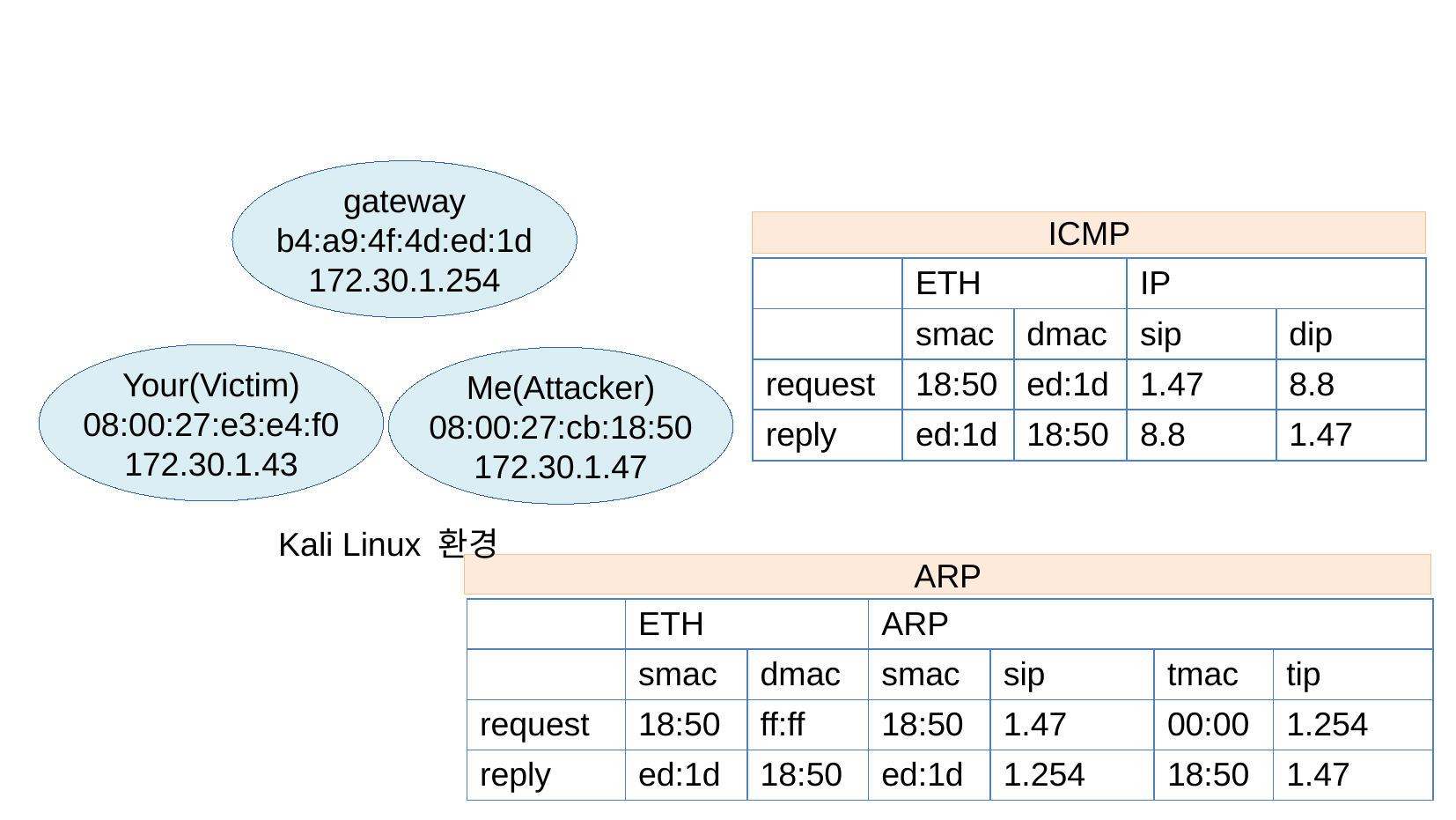

gateway
b4:a9:4f:4d:ed:1d
172.30.1.254
ICMP
|  | ETH |  | IP |  |
| --- | --- | --- | --- | --- |
|  | smac | dmac | sip | dip |
| request | 18:50 | ed:1d | 1.47 | 8.8 |
| reply | ed:1d | 18:50 | 8.8 | 1.47 |
Your(Victim)
08:00:27:e3:e4:f0
172.30.1.43
Me(Attacker)
08:00:27:cb:18:50
172.30.1.47
Kali Linux 환경
ARP
|  | ETH |  | ARP |  |  |  |
| --- | --- | --- | --- | --- | --- | --- |
|  | smac | dmac | smac | sip | tmac | tip |
| request | 18:50 | ff:ff | 18:50 | 1.47 | 00:00 | 1.254 |
| reply | ed:1d | 18:50 | ed:1d | 1.254 | 18:50 | 1.47 |